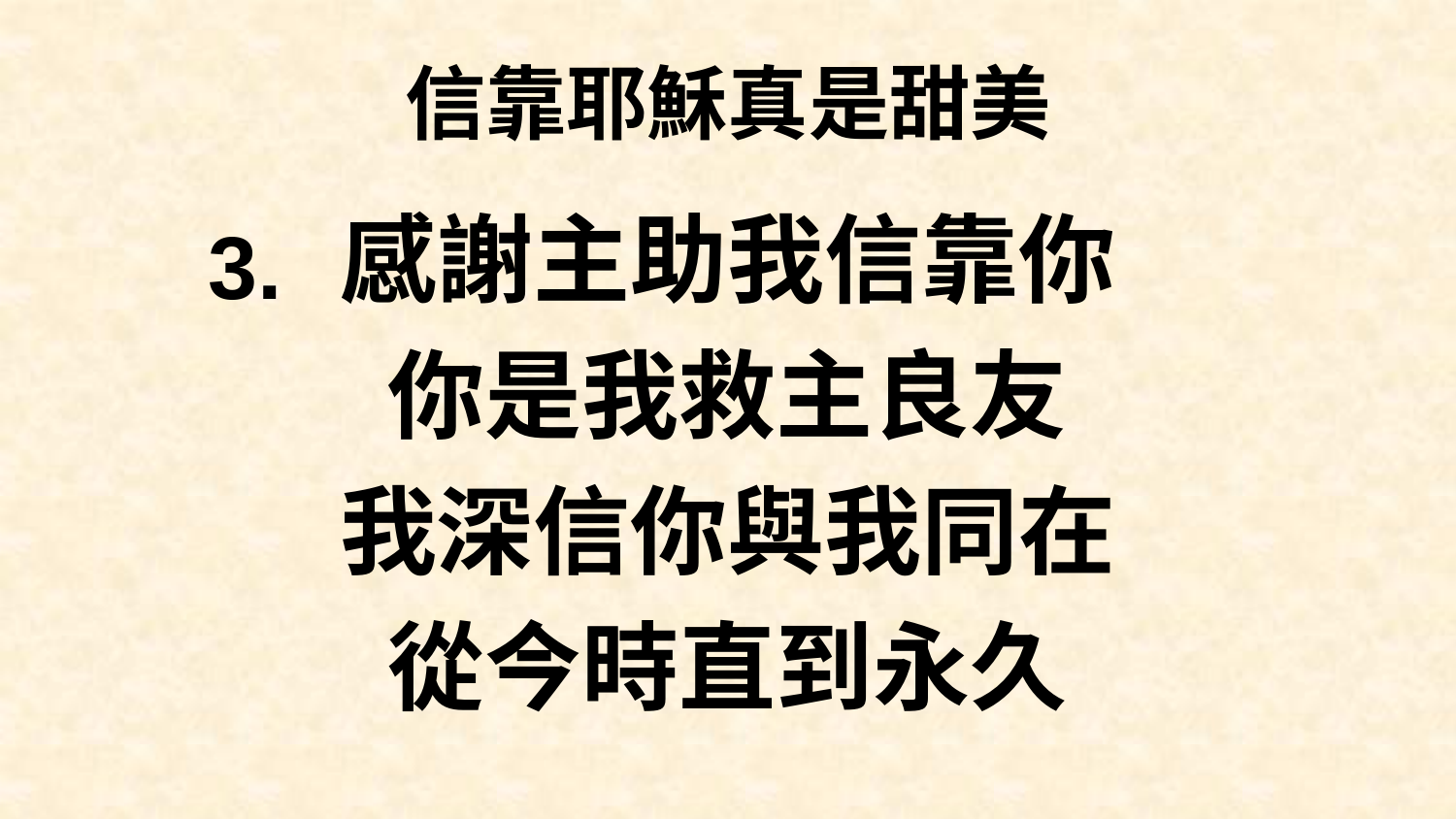

# 信靠耶穌真是甜美
感謝主助我信靠你
你是我救主良友
我深信你與我同在
從今時直到永久
3.